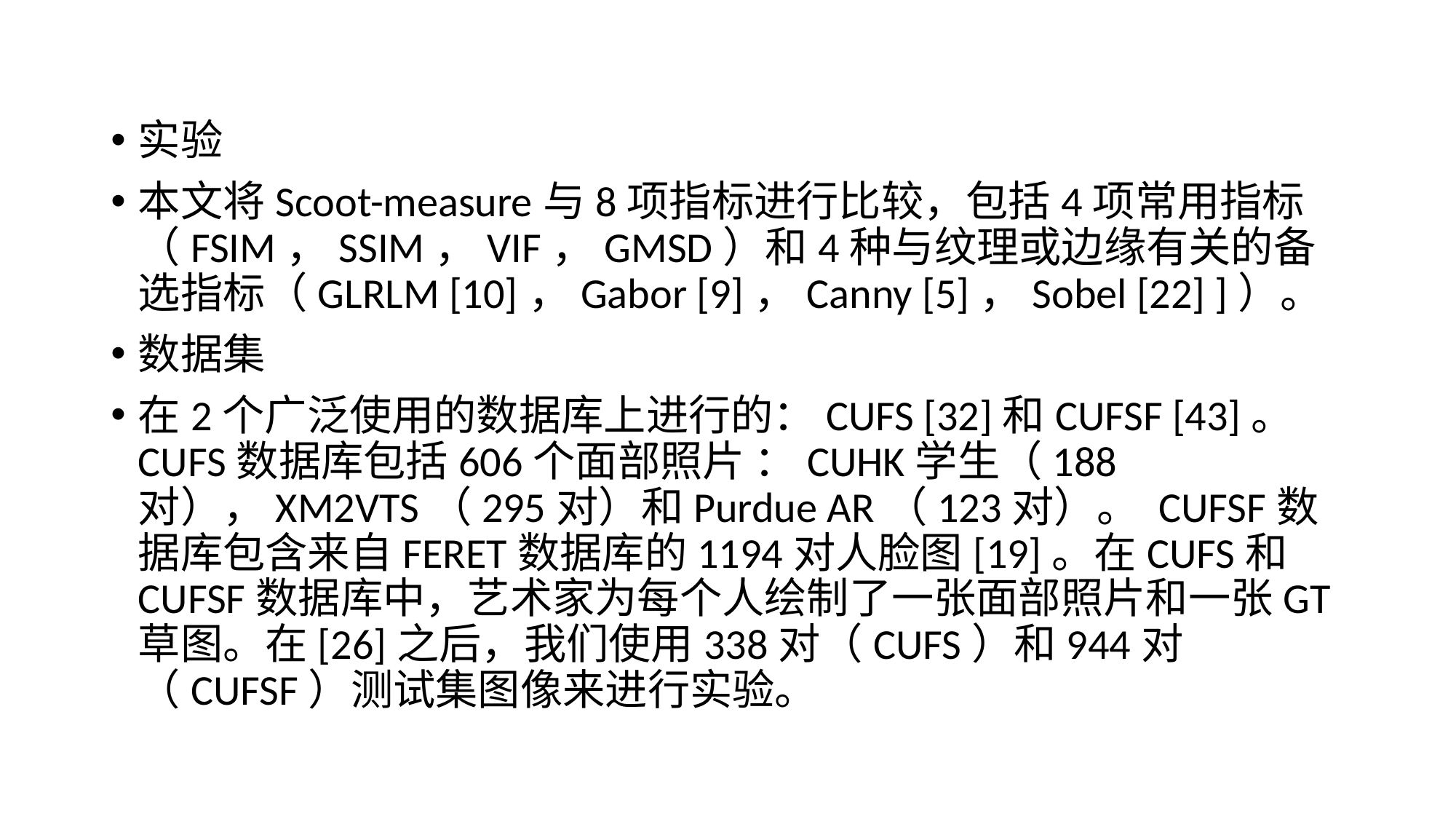

实验
本文将Scoot-measure与8项指标进行比较，包括4项常用指标（FSIM，SSIM，VIF，GMSD）和4种与纹理或边缘有关的备选指标（GLRLM [10]，Gabor [9]，Canny [5]，Sobel [22] ]）。
数据集
在2个广泛使用的数据库上进行的：CUFS [32]和CUFSF [43]。 CUFS数据库包括606个面部照片 ：CUHK学生（188对），XM2VTS（295对）和Purdue AR（123对）。 CUFSF数据库包含来自FERET数据库的1194对人脸图[19]。在CUFS和CUFSF数据库中，艺术家为每个人绘制了一张面部照片和一张GT草图。在[26]之后，我们使用338对（CUFS）和944对（CUFSF）测试集图像来进行实验。